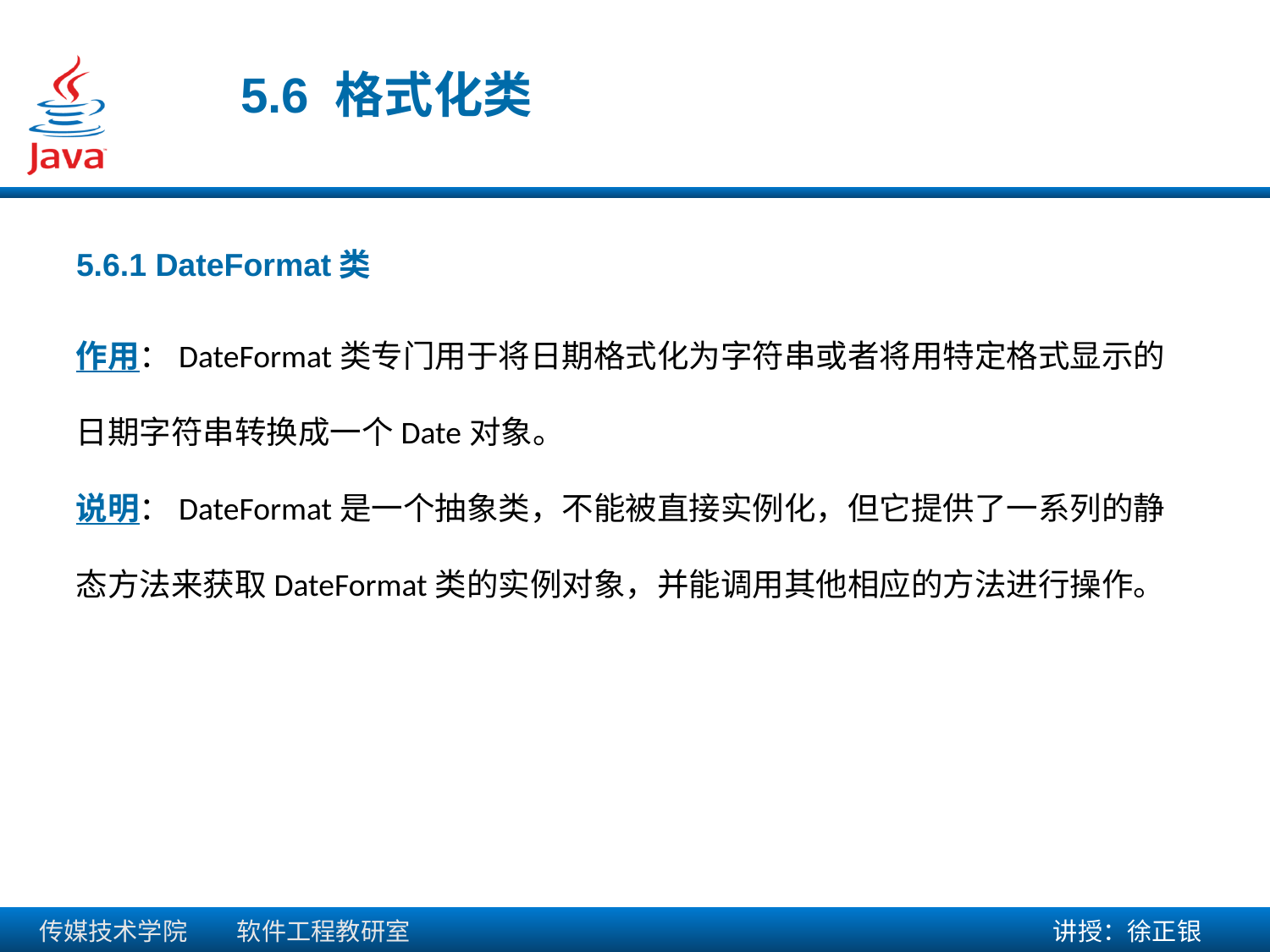

5.6 格式化类
5.6.1 DateFormat类
作用：DateFormat类专门用于将日期格式化为字符串或者将用特定格式显示的日期字符串转换成一个Date对象。
说明：DateFormat是一个抽象类，不能被直接实例化，但它提供了一系列的静态方法来获取DateFormat类的实例对象，并能调用其他相应的方法进行操作。